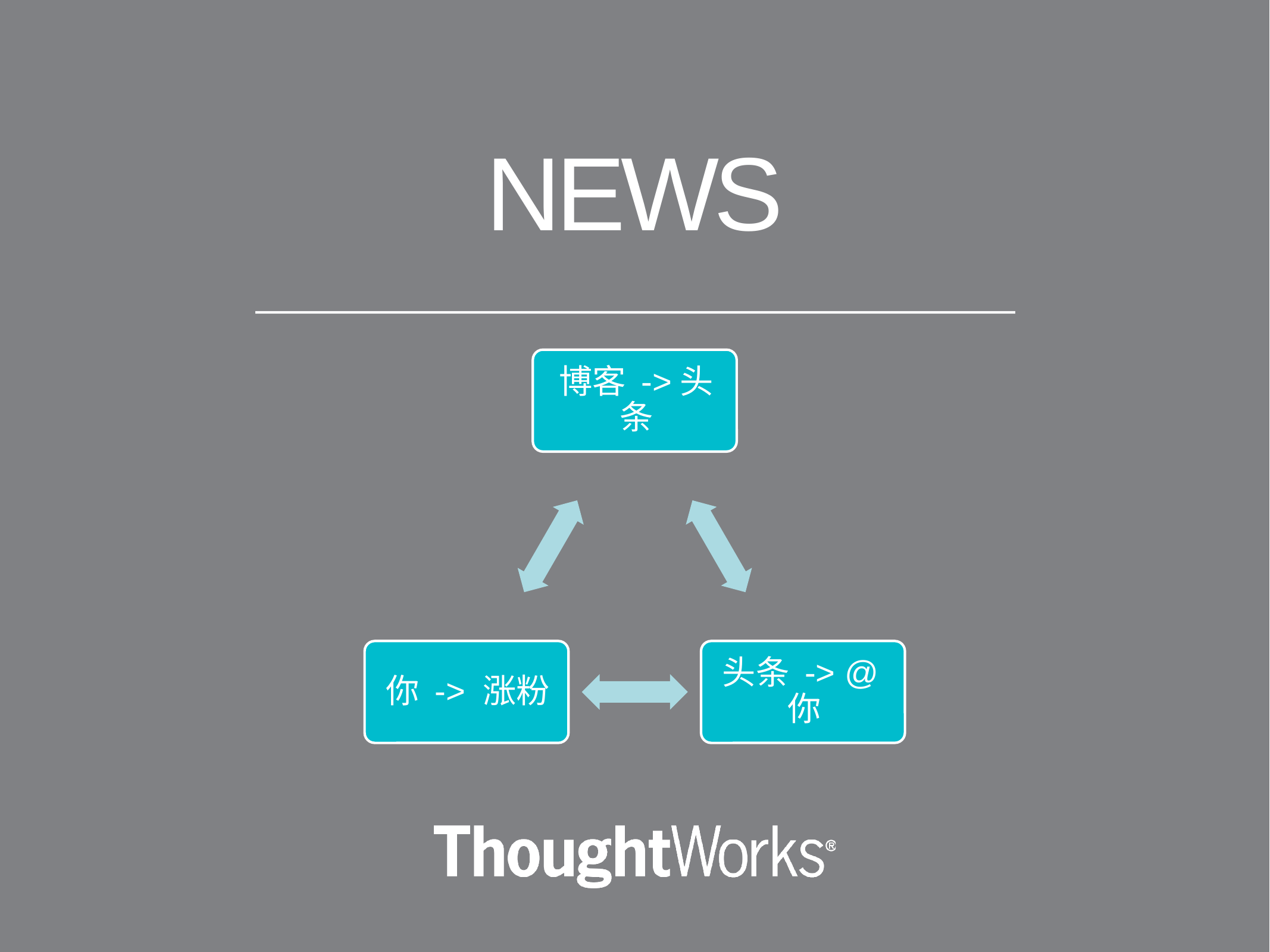

# nEWS
博客 ->头条

头条 -> @你

你 -> 涨粉